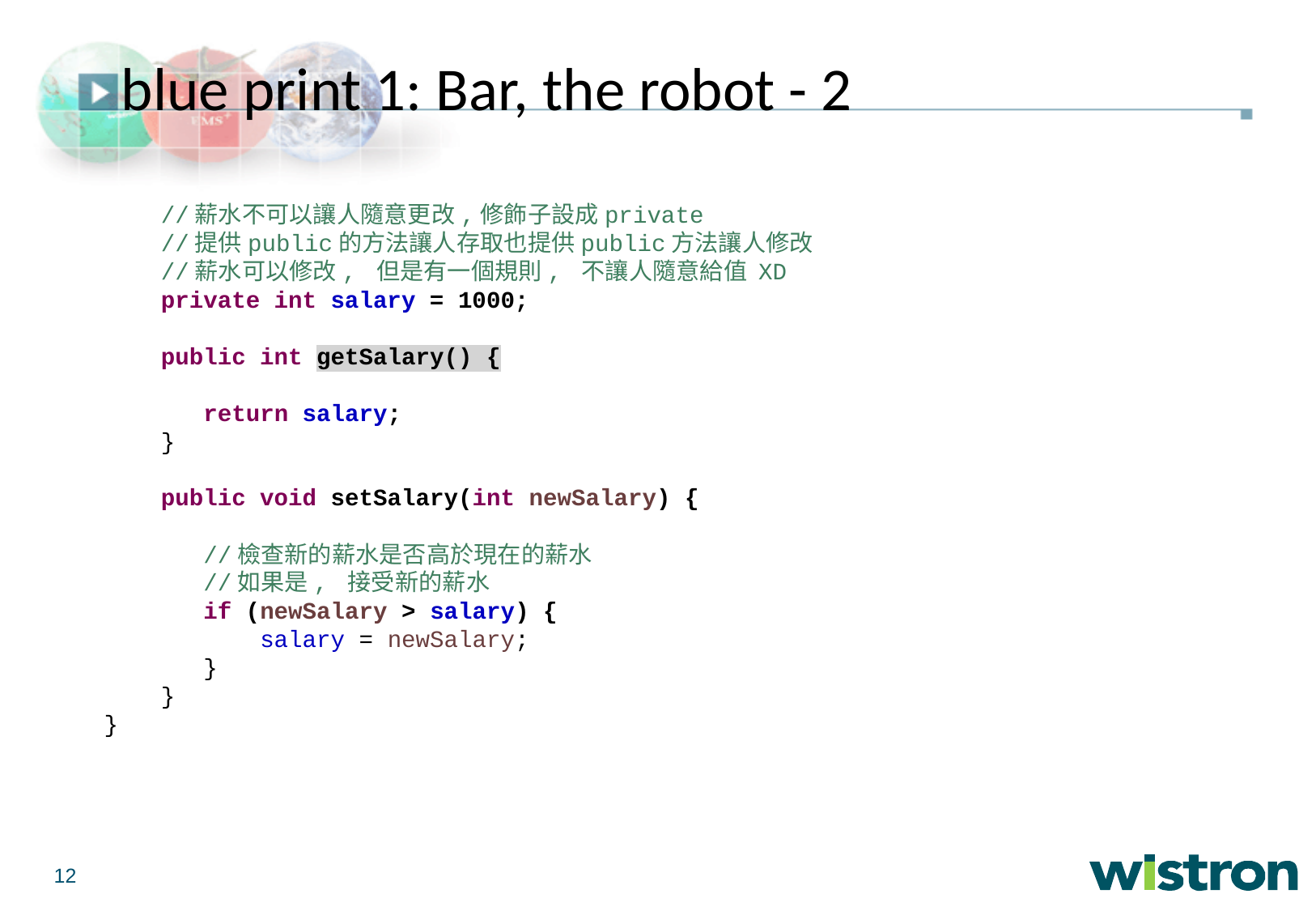

blue print 1: Bar, the robot - 2

    //薪水不可以讓人隨意更改,修飾子設成private
    //提供public的方法讓人存取也提供public方法讓人修改
    //薪水可以修改, 但是有一個規則, 不讓人隨意給值 XD
    private int salary = 1000;

    public int getSalary() {

       return salary;
    }

    public void setSalary(int newSalary) {

       //檢查新的薪水是否高於現在的薪水
       //如果是, 接受新的薪水
       if (newSalary > salary) {
           salary = newSalary;
       }
    }
}